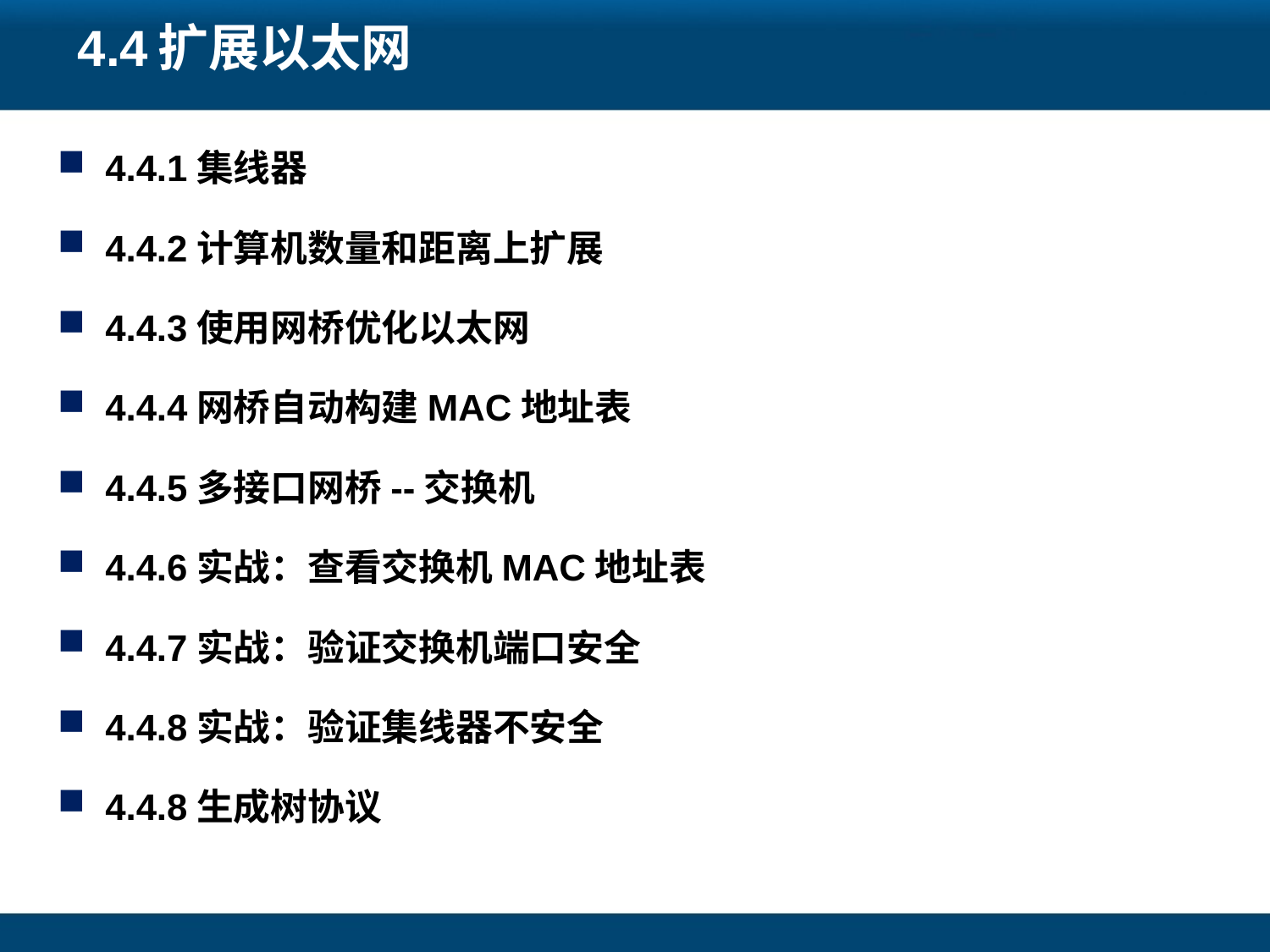

# 4.4扩展以太网
4.4.1集线器
4.4.2计算机数量和距离上扩展
4.4.3使用网桥优化以太网
4.4.4网桥自动构建MAC地址表
4.4.5多接口网桥--交换机
4.4.6实战：查看交换机MAC地址表
4.4.7实战：验证交换机端口安全
4.4.8实战：验证集线器不安全
4.4.8生成树协议